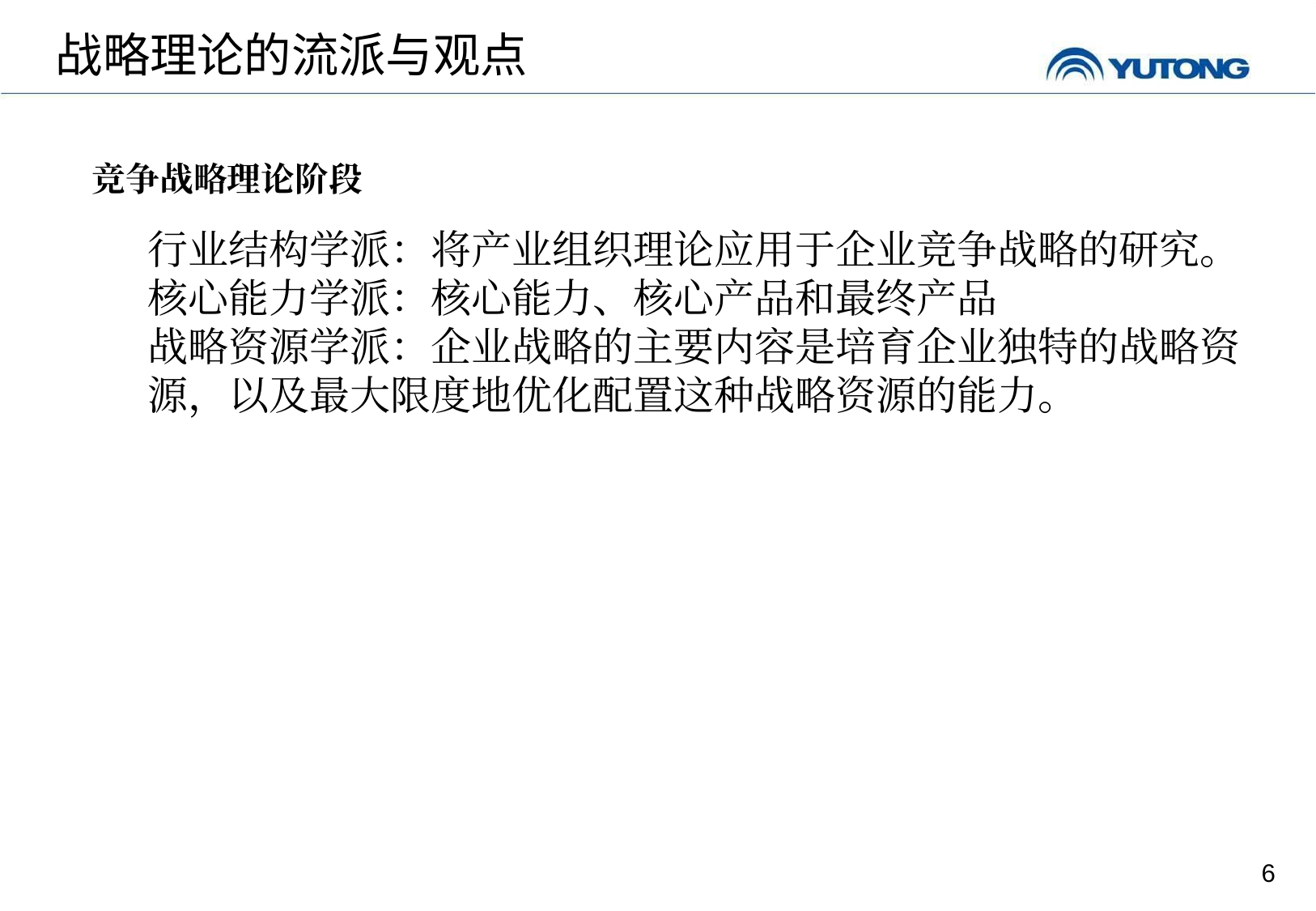

战略理论的流派与观点
竞争战略理论阶段
行业结构学派：将产业组织理论应用于企业竞争战略的研究。
核心能力学派：核心能力、核心产品和最终产品
战略资源学派：企业战略的主要内容是培育企业独特的战略资源，以及最大限度地优化配置这种战略资源的能力。

6